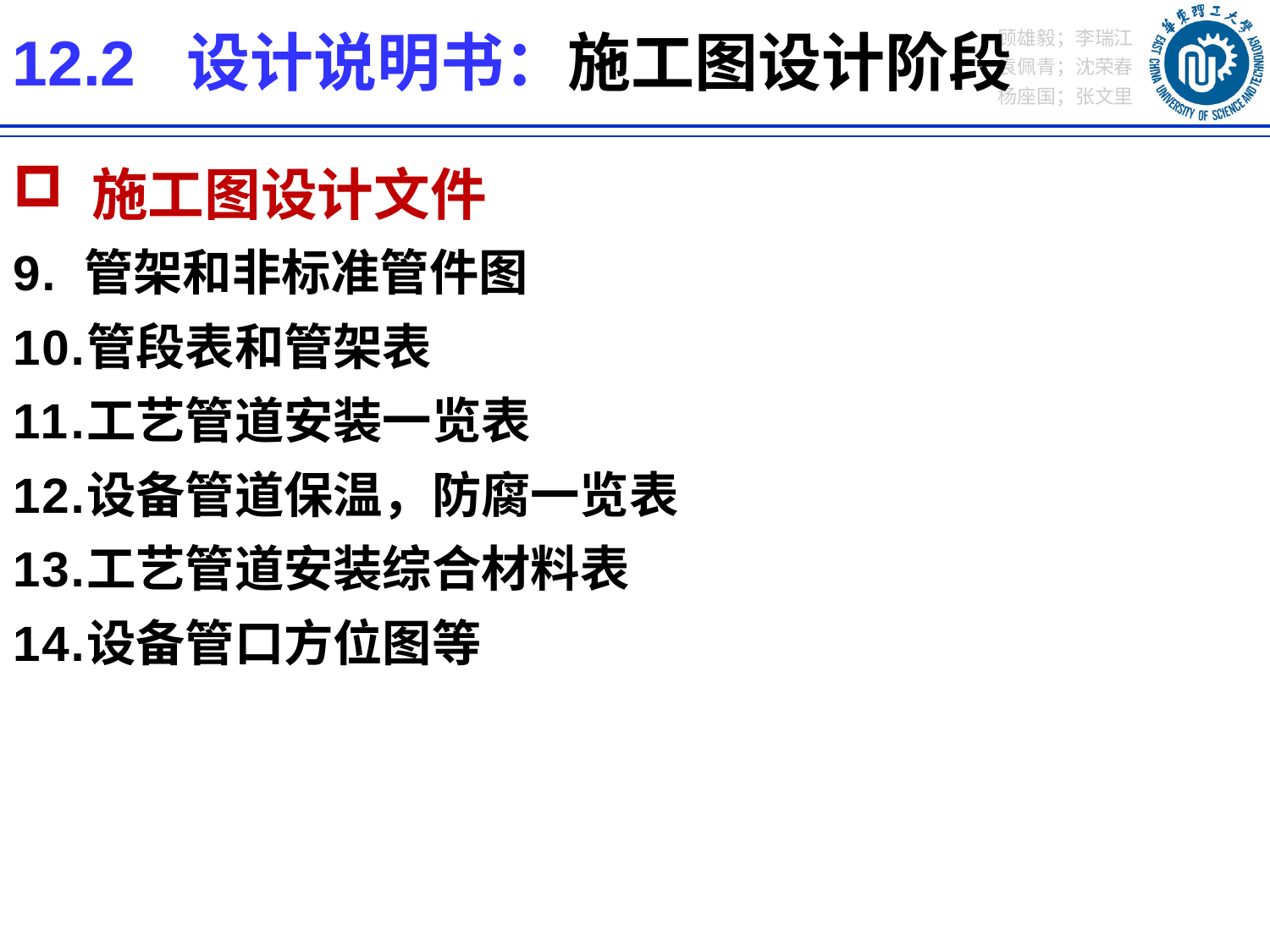

12.2  设计说明书：施工图设计阶段
 施工图设计文件
管架和非标准管件图
管段表和管架表
工艺管道安装一览表
设备管道保温，防腐一览表
工艺管道安装综合材料表
设备管口方位图等